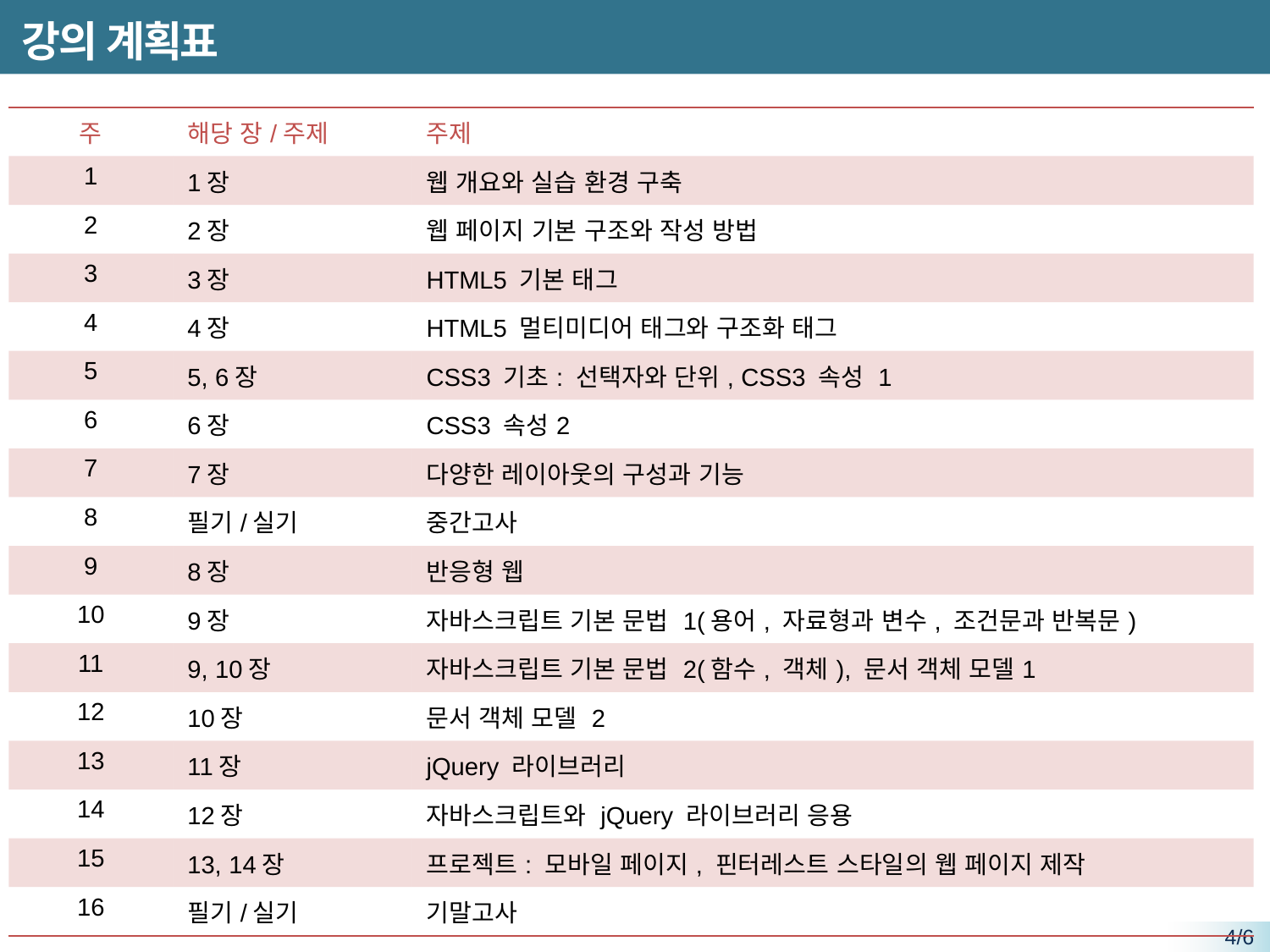

# 강의 계획표
| 주 | 해당 장/주제 | 주제 |
| --- | --- | --- |
| 1 | 1장 | 웹 개요와 실습 환경 구축 |
| 2 | 2장 | 웹 페이지 기본 구조와 작성 방법 |
| 3 | 3장 | HTML5 기본 태그 |
| 4 | 4장 | HTML5 멀티미디어 태그와 구조화 태그 |
| 5 | 5, 6장 | CSS3 기초: 선택자와 단위, CSS3 속성 1 |
| 6 | 6장 | CSS3 속성2 |
| 7 | 7장 | 다양한 레이아웃의 구성과 기능 |
| 8 | 필기/실기 | 중간고사 |
| 9 | 8장 | 반응형 웹 |
| 10 | 9장 | 자바스크립트 기본 문법 1(용어, 자료형과 변수, 조건문과 반복문) |
| 11 | 9, 10장 | 자바스크립트 기본 문법 2(함수, 객체), 문서 객체 모델1 |
| 12 | 10장 | 문서 객체 모델 2 |
| 13 | 11장 | jQuery 라이브러리 |
| 14 | 12장 | 자바스크립트와 jQuery 라이브러리 응용 |
| 15 | 13, 14장 | 프로젝트: 모바일 페이지, 핀터레스트 스타일의 웹 페이지 제작 |
| 16 | 필기/실기 | 기말고사 |